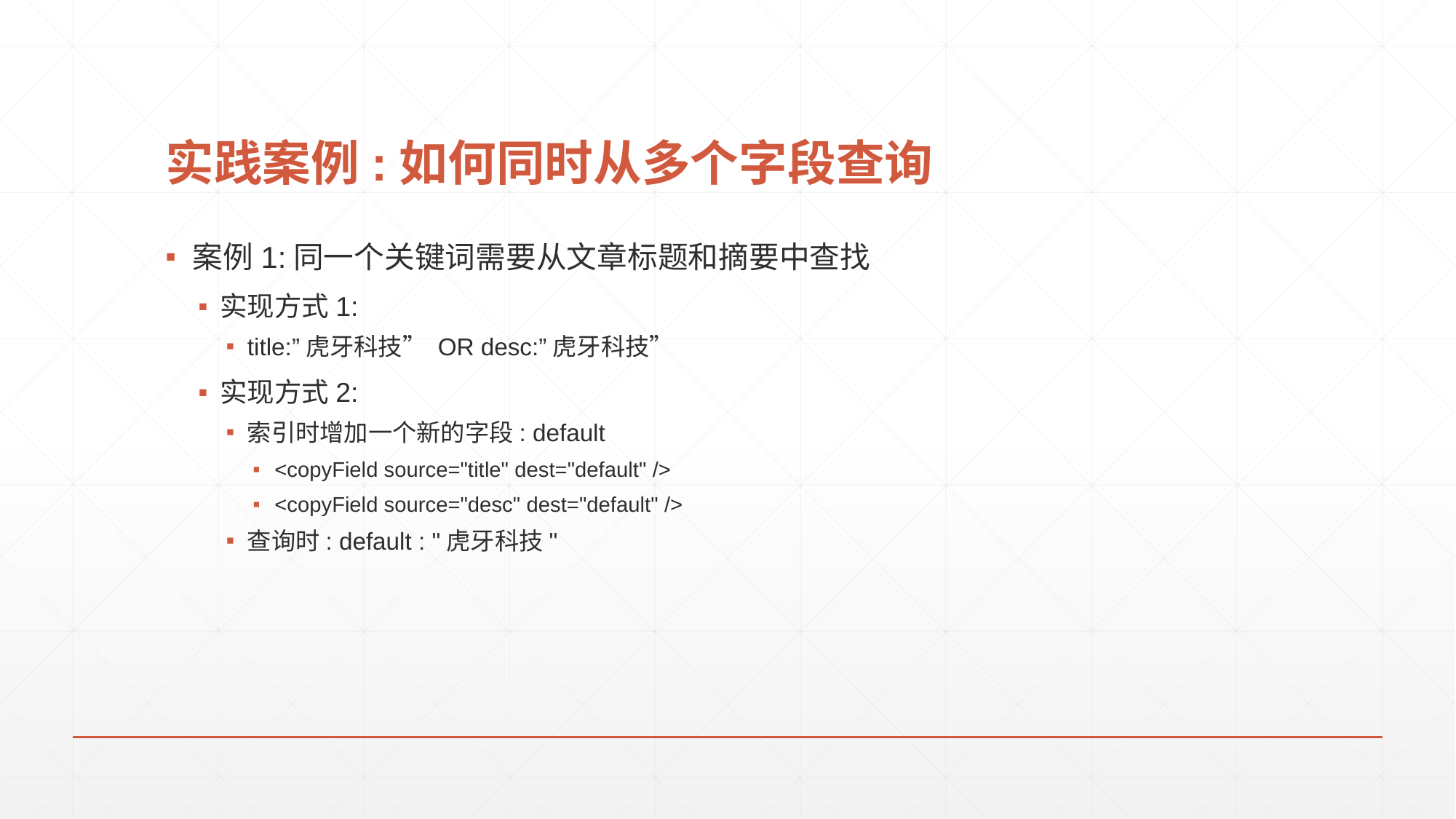

# 实践案例:如何同时从多个字段查询
案例1:同一个关键词需要从文章标题和摘要中查找
实现方式1:
title:”虎牙科技” OR desc:”虎牙科技”
实现方式2:
索引时增加一个新的字段: default
<copyField source="title" dest="default" />
<copyField source="desc" dest="default" />
查询时: default : "虎牙科技"